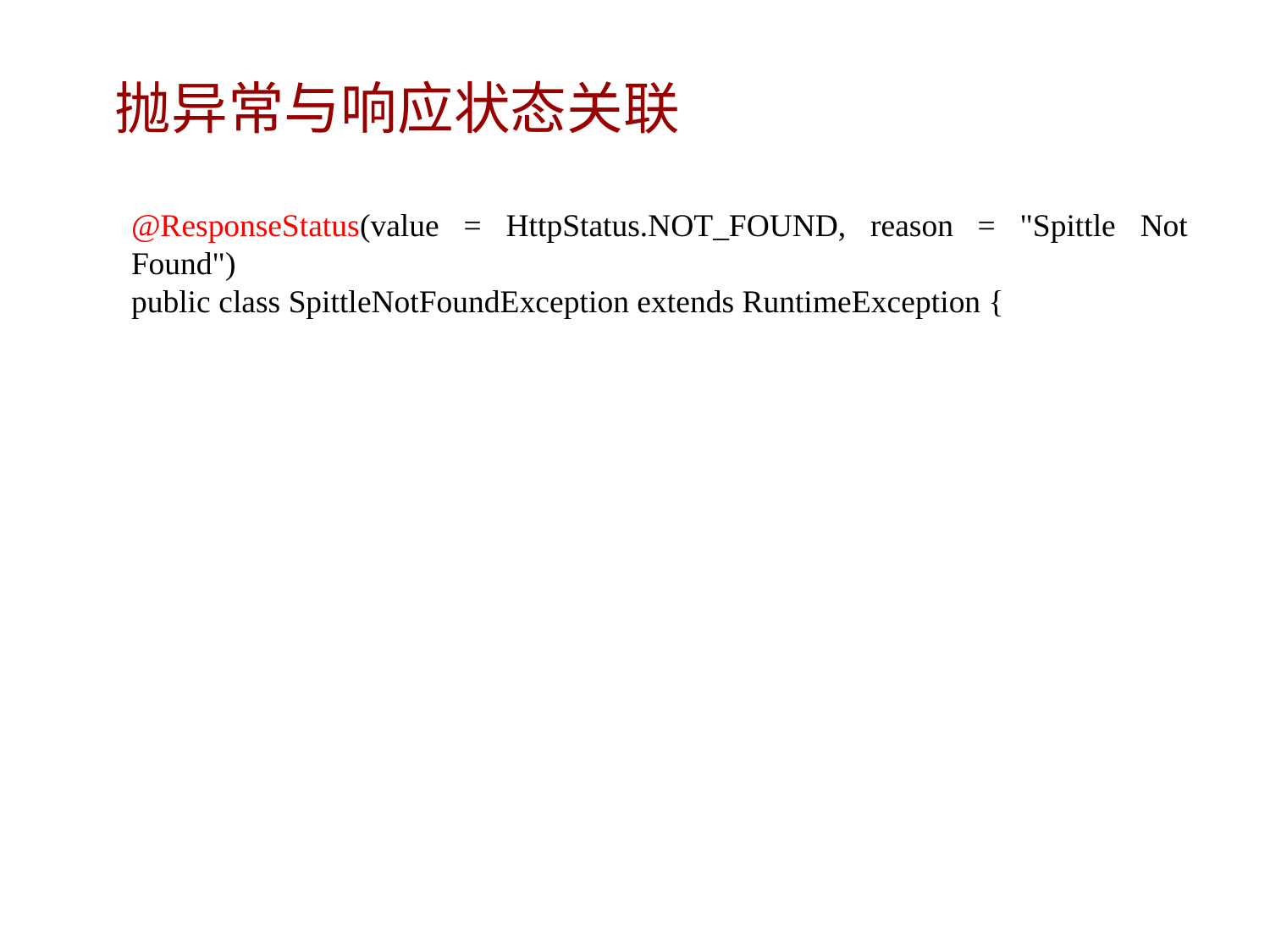

# 抛异常与响应状态关联
@ResponseStatus(value = HttpStatus.NOT_FOUND, reason = "Spittle Not Found")
public class SpittleNotFoundException extends RuntimeException {